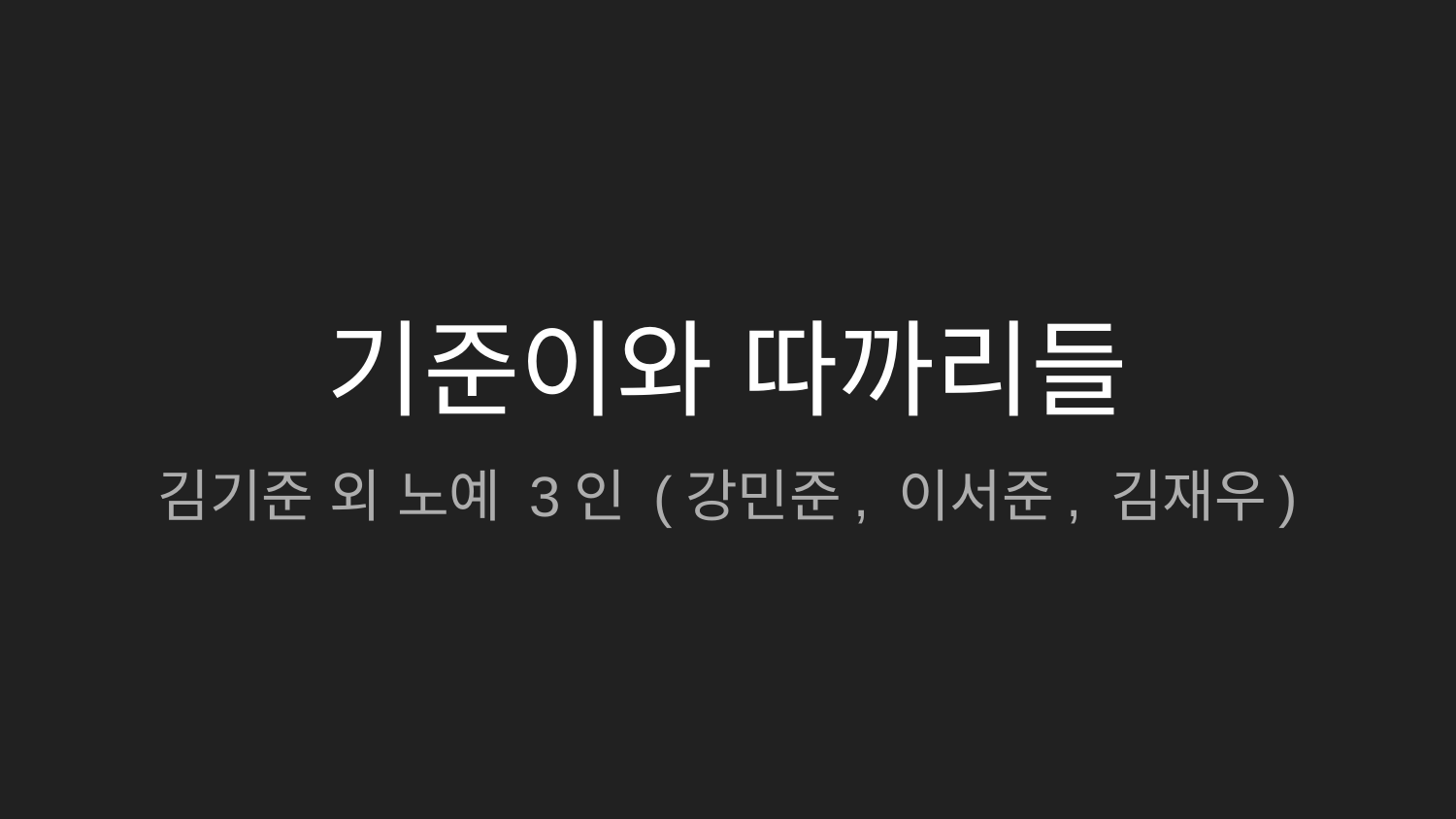

# 기준이와 따까리들
김기준 외 노예 3인 (강민준, 이서준, 김재우)